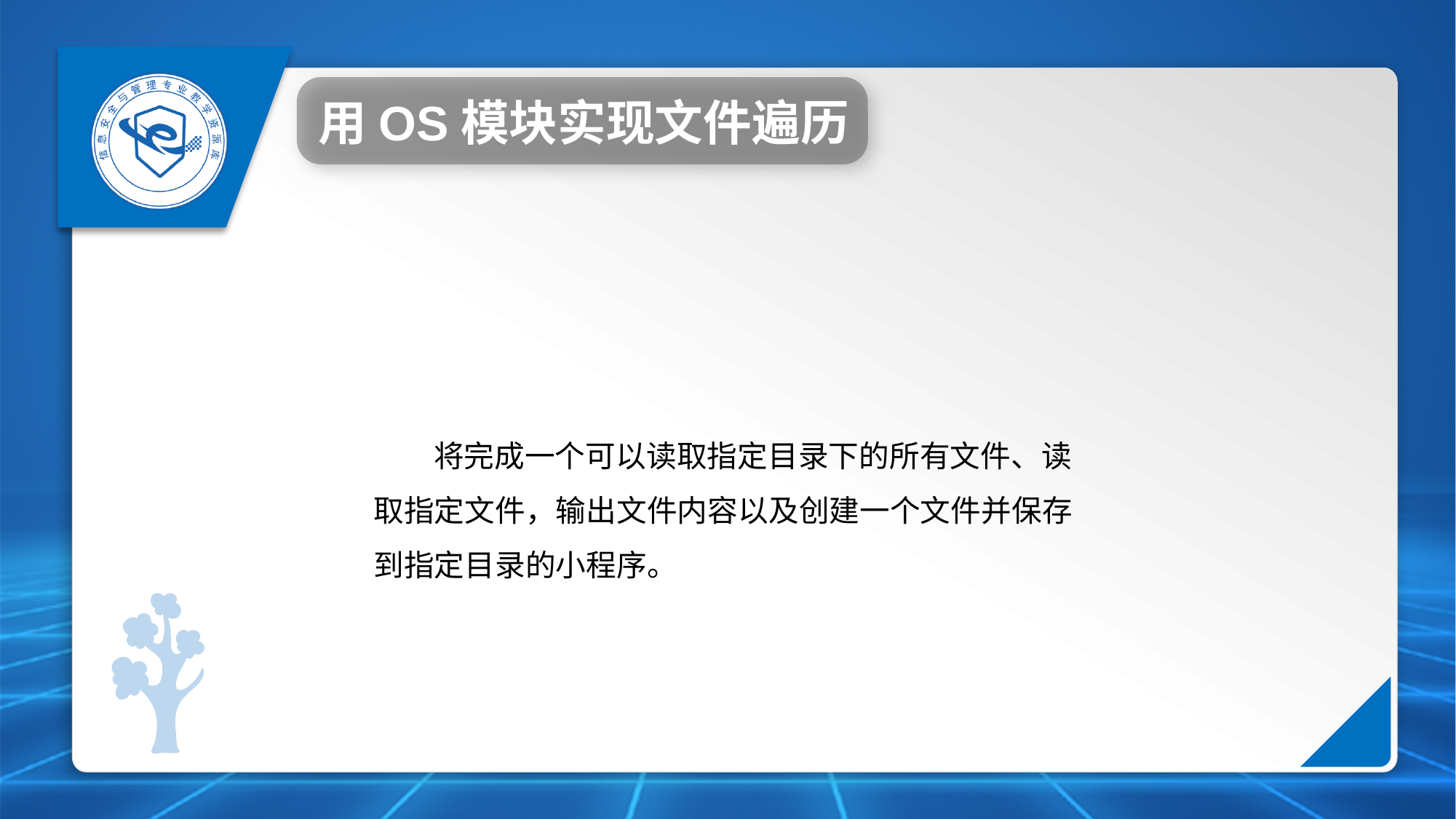

用OS模块实现文件遍历
将完成一个可以读取指定目录下的所有文件、读取指定文件，输出文件内容以及创建一个文件并保存到指定目录的小程序。